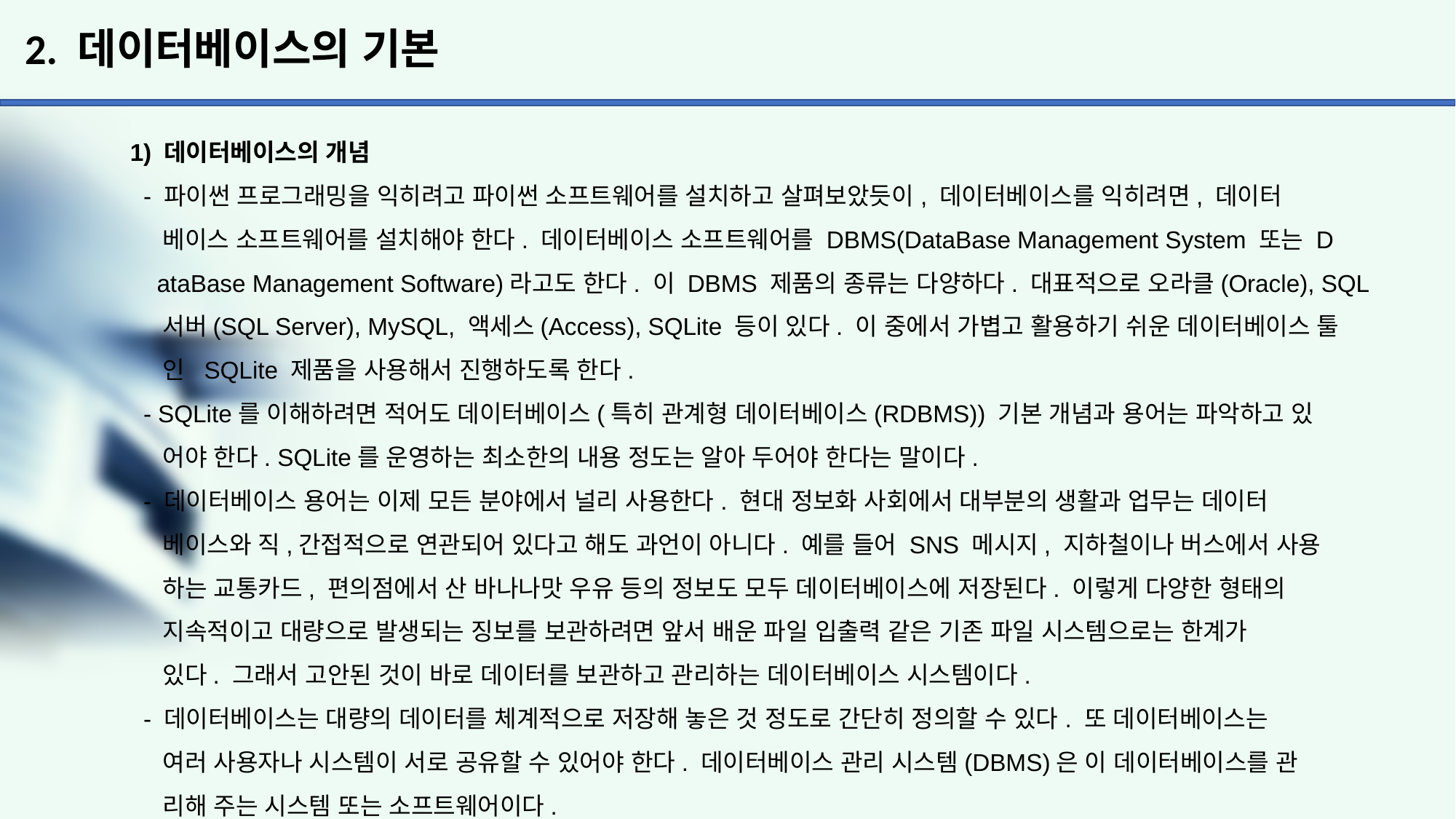

# 2. 데이터베이스의 기본
1) 데이터베이스의 개념
  - 파이썬 프로그래밍을 익히려고 파이썬 소프트웨어를 설치하고 살펴보았듯이, 데이터베이스를 익히려면, 데이터
    베이스 소프트웨어를 설치해야 한다. 데이터베이스 소프트웨어를 DBMS(DataBase Management System 또는 D
    ataBase Management Software)라고도 한다. 이 DBMS 제품의 종류는 다양하다. 대표적으로 오라클(Oracle), SQL
    서버(SQL Server), MySQL, 액세스(Access), SQLite 등이 있다. 이 중에서 가볍고 활용하기 쉬운 데이터베이스 툴
    인  SQLite 제품을 사용해서 진행하도록 한다.
  - SQLite를 이해하려면 적어도 데이터베이스(특히 관계형 데이터베이스(RDBMS)) 기본 개념과 용어는 파악하고 있
    어야 한다. SQLite를 운영하는 최소한의 내용 정도는 알아 두어야 한다는 말이다.
  - 데이터베이스 용어는 이제 모든 분야에서 널리 사용한다. 현대 정보화 사회에서 대부분의 생활과 업무는 데이터
    베이스와 직,간접적으로 연관되어 있다고 해도 과언이 아니다. 예를 들어 SNS 메시지, 지하철이나 버스에서 사용
    하는 교통카드, 편의점에서 산 바나나맛 우유 등의 정보도 모두 데이터베이스에 저장된다. 이렇게 다양한 형태의
    지속적이고 대량으로 발생되는 징보를 보관하려면 앞서 배운 파일 입출력 같은 기존 파일 시스템으로는 한계가
    있다. 그래서 고안된 것이 바로 데이터를 보관하고 관리하는 데이터베이스 시스템이다.
  - 데이터베이스는 대량의 데이터를 체계적으로 저장해 놓은 것 정도로 간단히 정의할 수 있다. 또 데이터베이스는
    여러 사용자나 시스템이 서로 공유할 수 있어야 한다. 데이터베이스 관리 시스템(DBMS)은 이 데이터베이스를 관
    리해 주는 시스템 또는 소프트웨어이다.